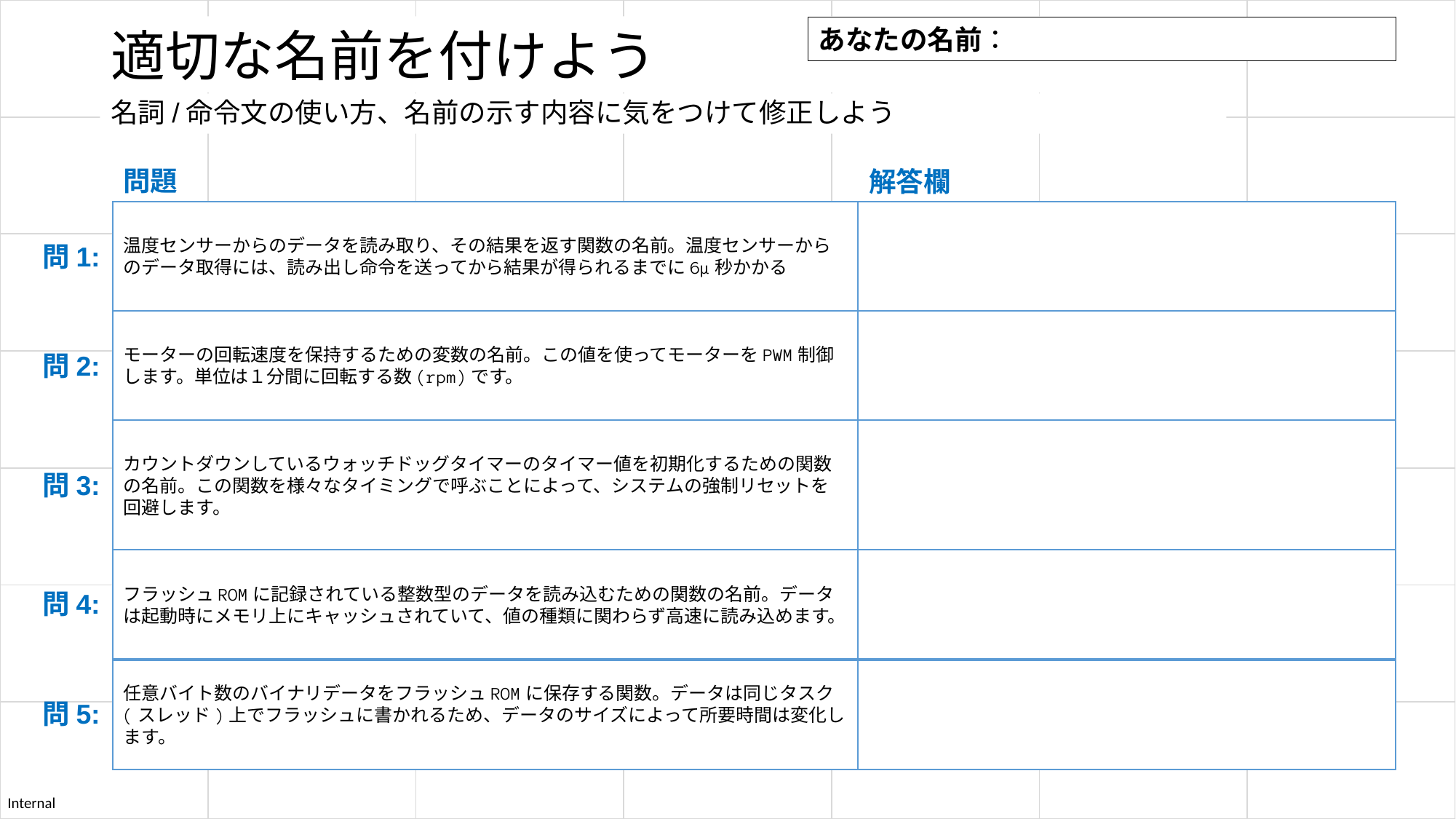

あなたの名前：
問題
解答欄
温度センサーからのデータを読み取り、その結果を返す関数の名前。温度センサーからのデータ取得には、読み出し命令を送ってから結果が得られるまでに6μ秒かかる

問1:
モーターの回転速度を保持するための変数の名前。この値を使ってモーターをPWM制御します。単位は１分間に回転する数(rpm)です。

問2:
カウントダウンしているウォッチドッグタイマーのタイマー値を初期化するための関数の名前。この関数を様々なタイミングで呼ぶことによって、システムの強制リセットを回避します。

問3:
フラッシュROMに記録されている整数型のデータを読み込むための関数の名前。データは起動時にメモリ上にキャッシュされていて、値の種類に関わらず高速に読み込めます。

問4:
任意バイト数のバイナリデータをフラッシュROMに保存する関数。データは同じタスク(スレッド)上でフラッシュに書かれるため、データのサイズによって所要時間は変化します。

問5: